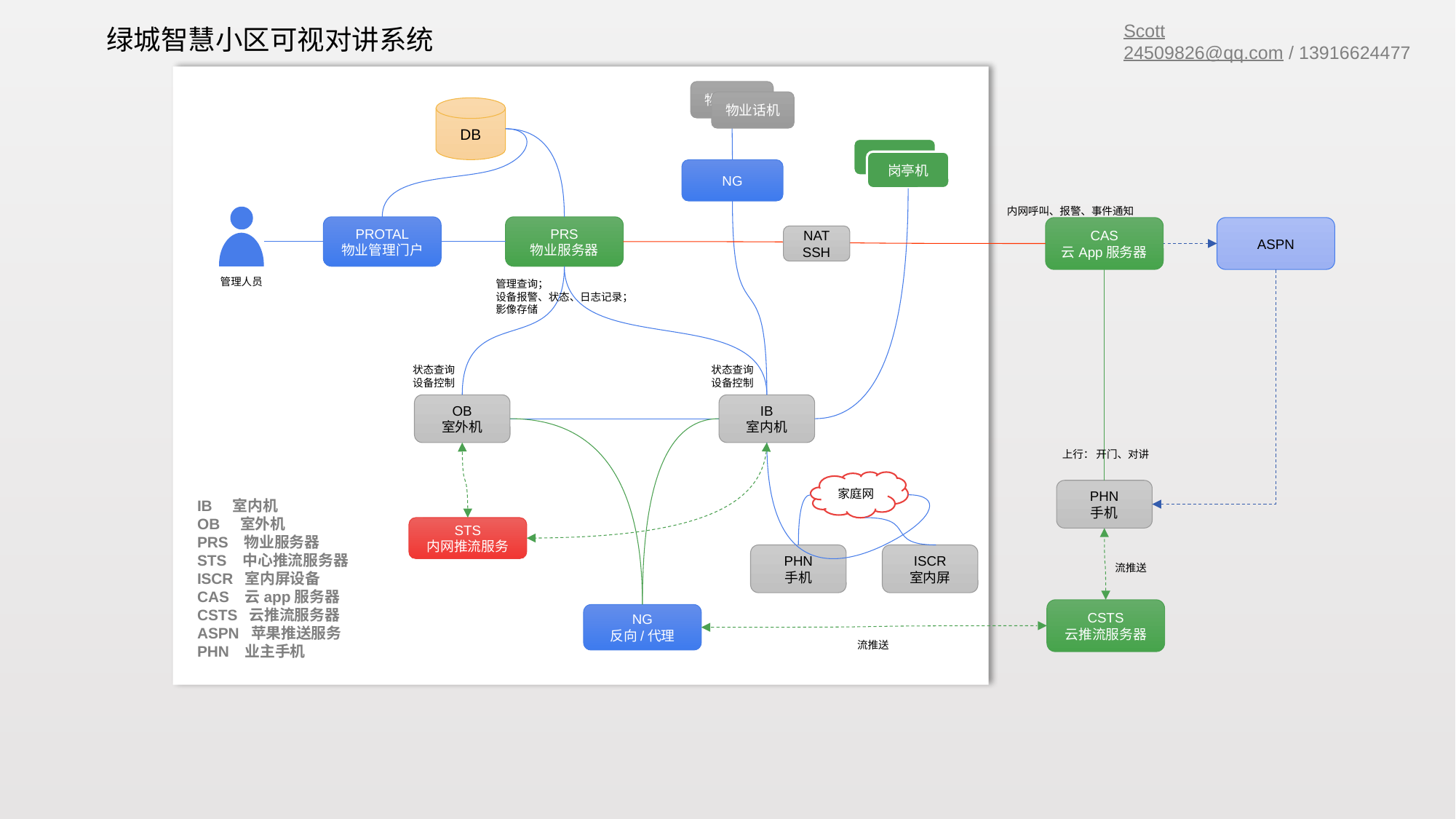

Scott
24509826@qq.com / 13916624477
绿城智慧小区可视对讲系统

物业话机
物业话机
DB
岗亭机
岗亭机
NG
内网呼叫、报警、事件通知

PROTAL
物业管理门户
PRS
物业服务器
CAS
云App服务器
ASPN
NAT
SSH
管理人员
管理查询；
设备报警、状态、日志记录；
影像存储
状态查询
设备控制
状态查询
设备控制
OB
室外机
IB
室内机
上行： 开门、对讲
家庭网
PHN
手机
IB    室内机
OB    室外机
PRS   物业服务器
STS   中心推流服务器
ISCR  室内屏设备
CAS   云app服务器
CSTS  云推流服务器
ASPN  苹果推送服务
PHN   业主手机
STS
内网推流服务
PHN
手机
ISCR
室内屏
流推送
CSTS
云推流服务器
NG
反向/代理
流推送